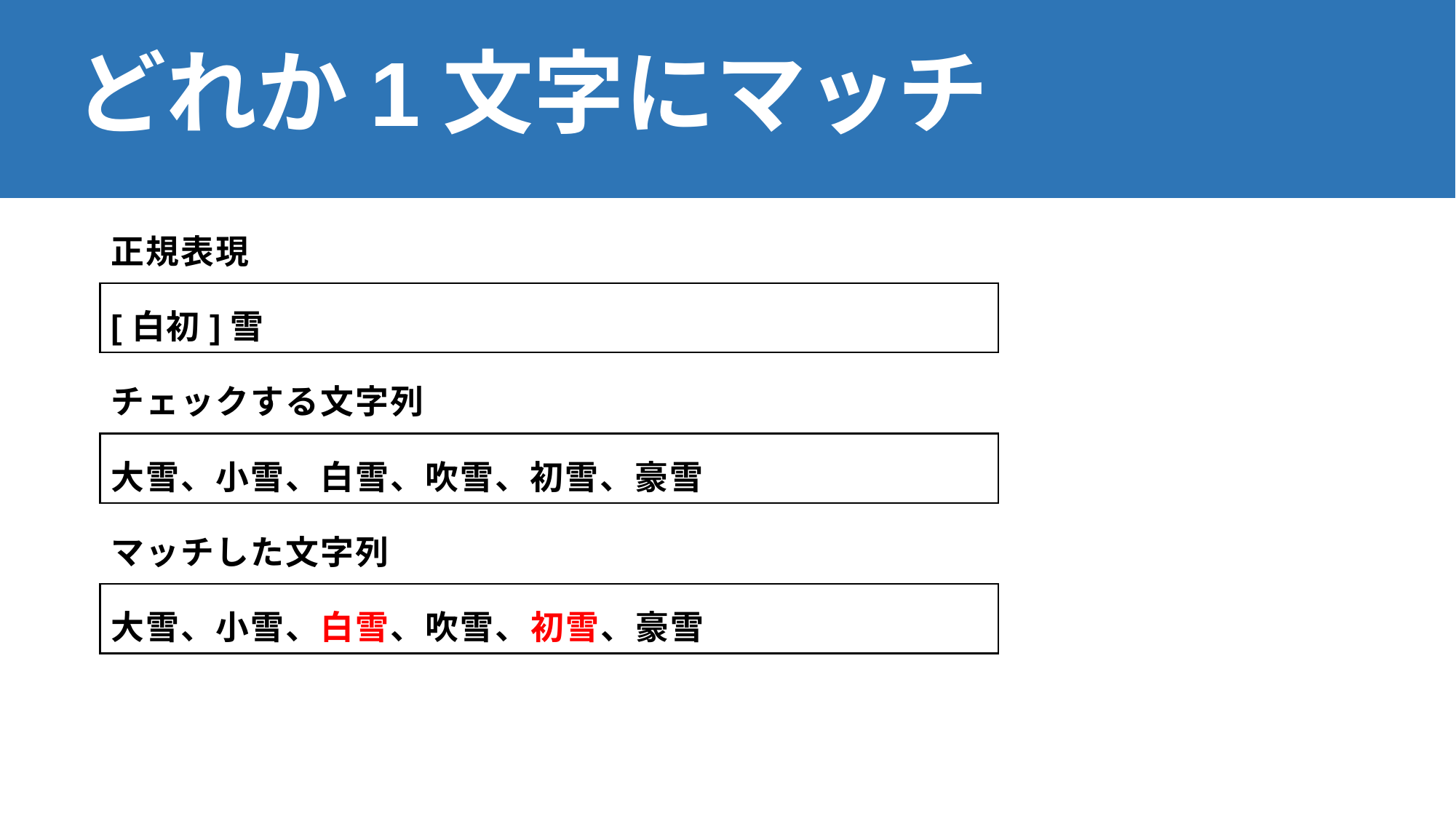

# どれか1文字にマッチ
正規表現
[白初]雪
チェックする文字列
大雪、小雪、白雪、吹雪、初雪、豪雪
マッチした文字列
大雪、小雪、白雪、吹雪、初雪、豪雪